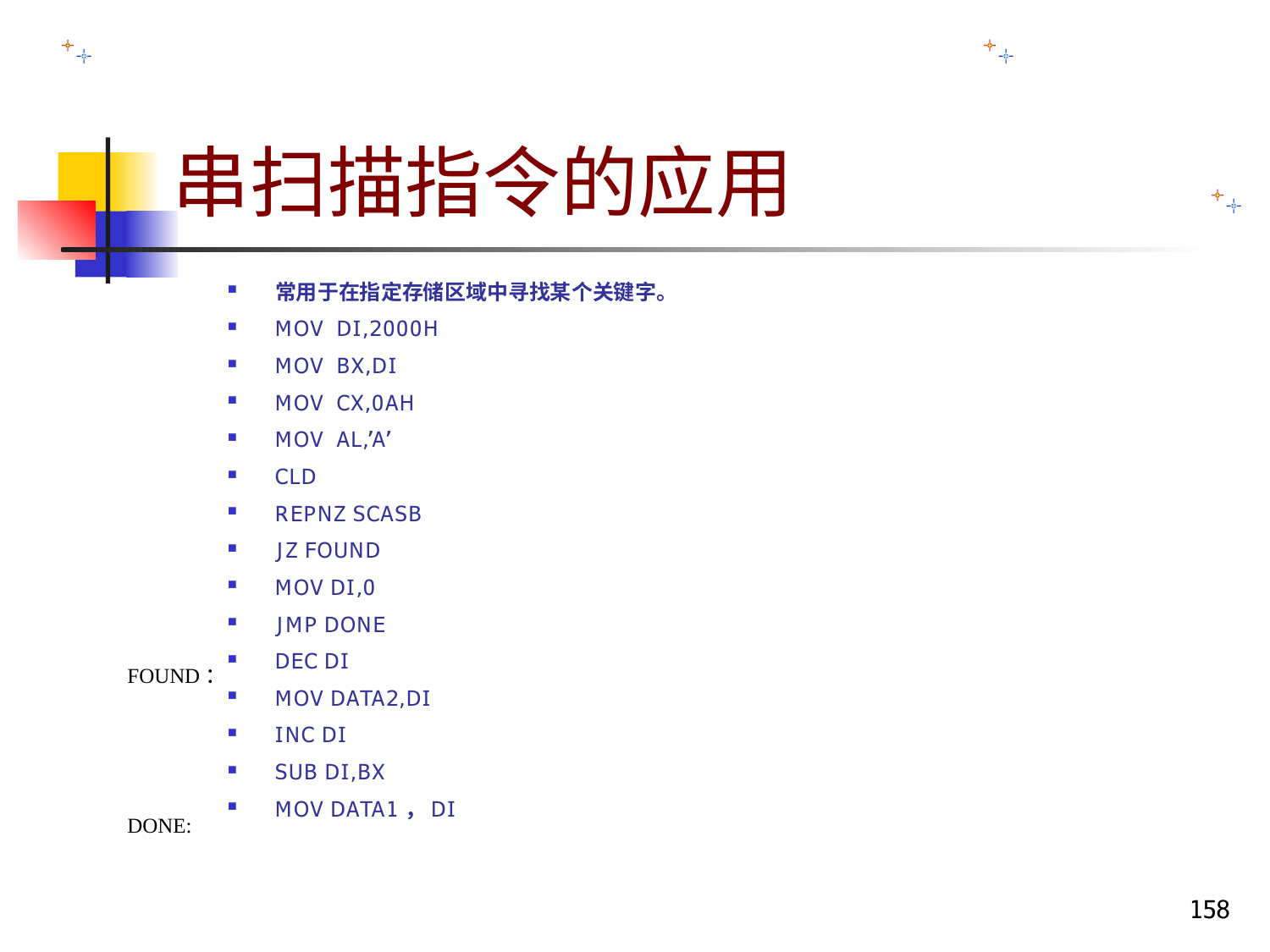

# 串扫描指令的应用
常用于在指定存储区域中寻找某个关键字。
MOV  DI,2000H
MOV  BX,DI
MOV  CX,0AH
MOV  AL,’A’
CLD
REPNZ SCASB
JZ FOUND
MOV DI,0
JMP DONE
DEC DI
MOV DATA2,DI
INC DI
SUB DI,BX
MOV DATA1，DI
FOUND：
DONE:
158